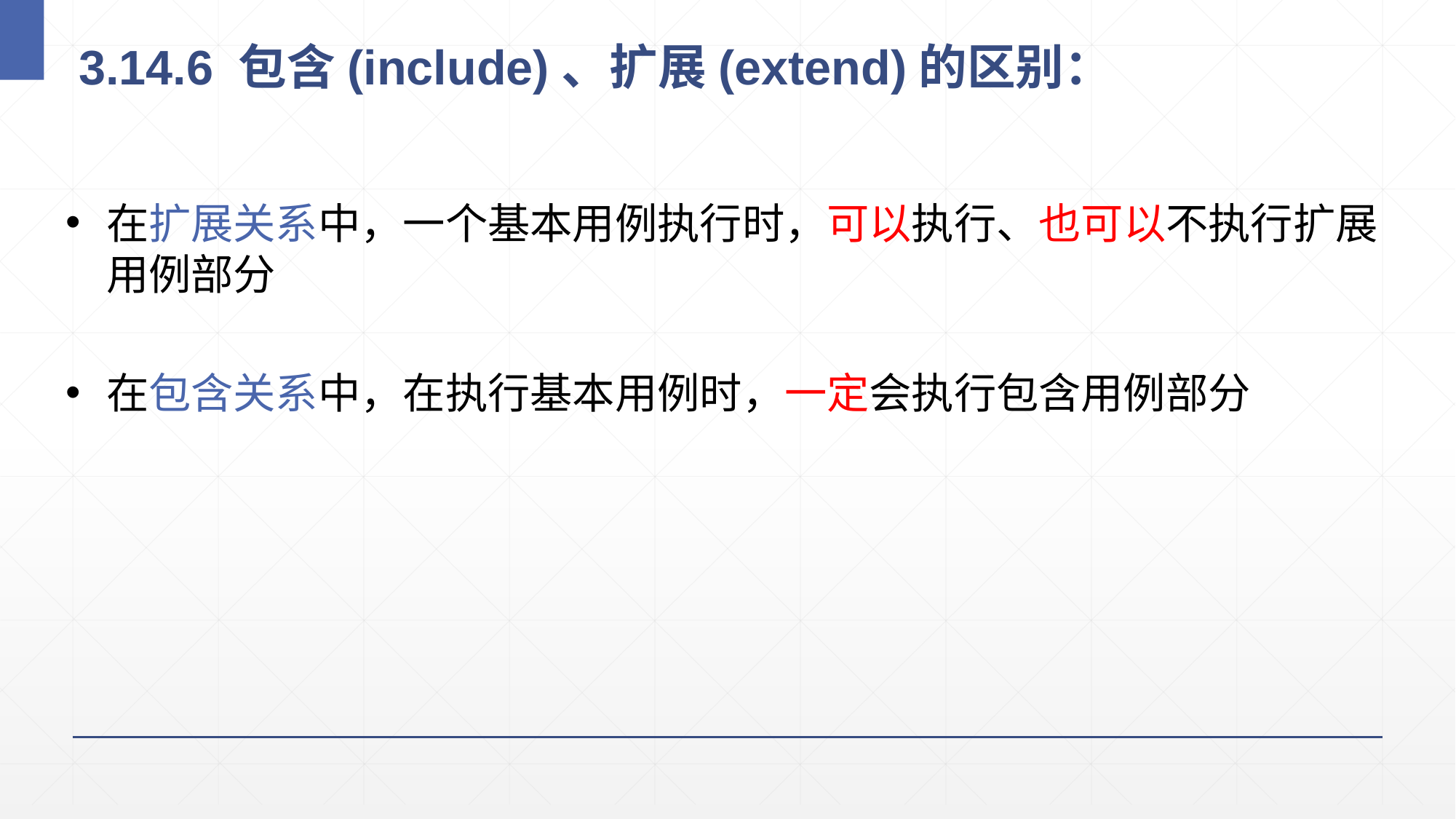

# 3.14.6 包含(include)、扩展(extend)的区别：
在扩展关系中，一个基本用例执行时，可以执行、也可以不执行扩展用例部分

在包含关系中，在执行基本用例时，一定会执行包含用例部分